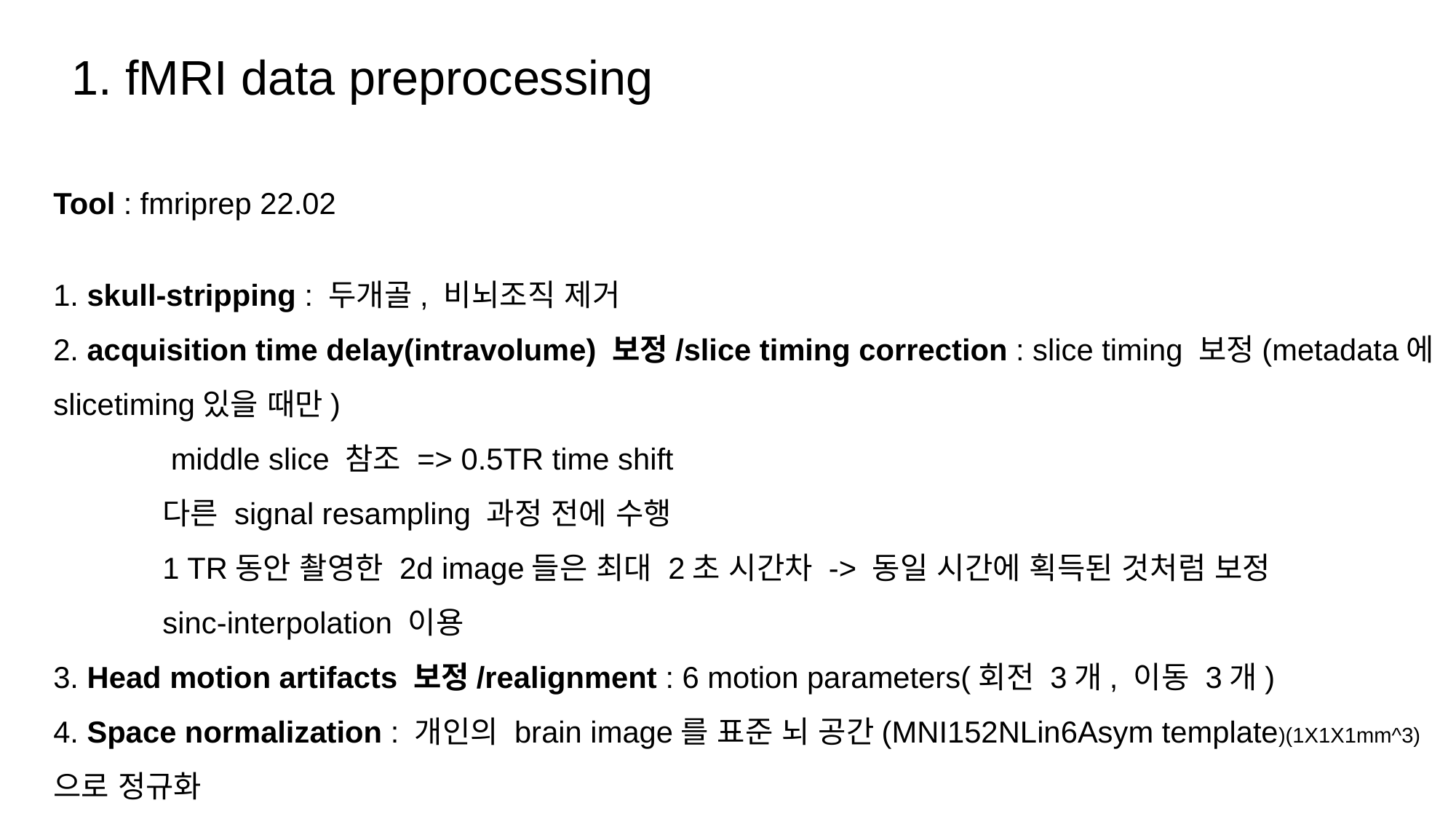

# 1. fMRI data preprocessing
Tool : fmriprep 22.02

1. skull-stripping : 두개골, 비뇌조직 제거
2. acquisition time delay(intravolume) 보정/slice timing correction : slice timing 보정(metadata에 slicetiming있을 때만)
	 middle slice 참조 => 0.5TR time shift
	다른 signal resampling 과정 전에 수행
	1 TR동안 촬영한 2d image들은 최대 2초 시간차 -> 동일 시간에 획득된 것처럼 보정
	sinc-interpolation 이용
3. Head motion artifacts 보정/realignment : 6 motion parameters(회전 3개, 이동 3개)
4. Space normalization : 개인의 brain image를 표준 뇌 공간(MNI152NLin6Asym template)(1X1X1mm^3)으로 정규화